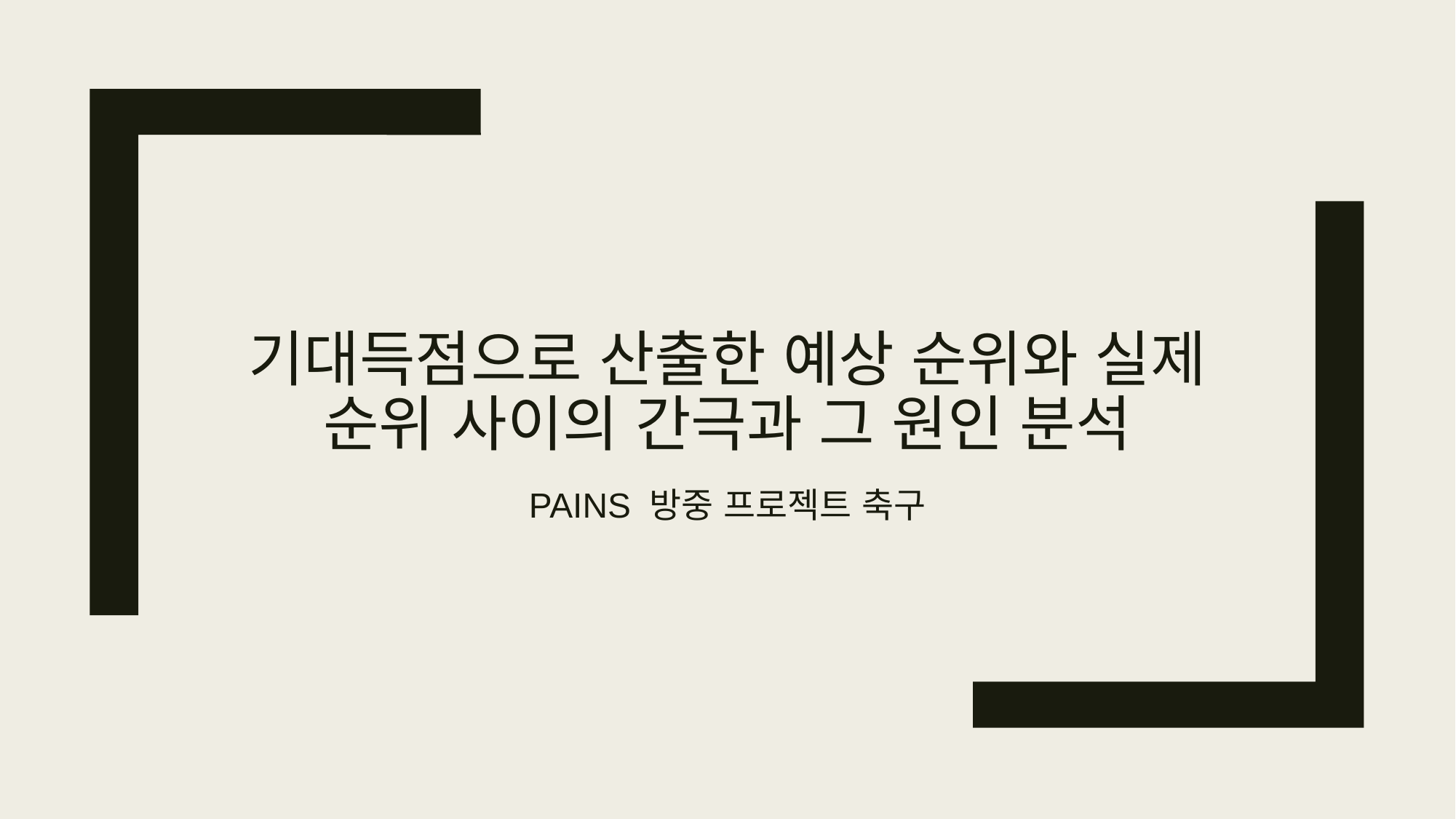

# 기대득점으로 산출한 예상 순위와 실제 순위 사이의 간극과 그 원인 분석
PAINS 방중 프로젝트 축구